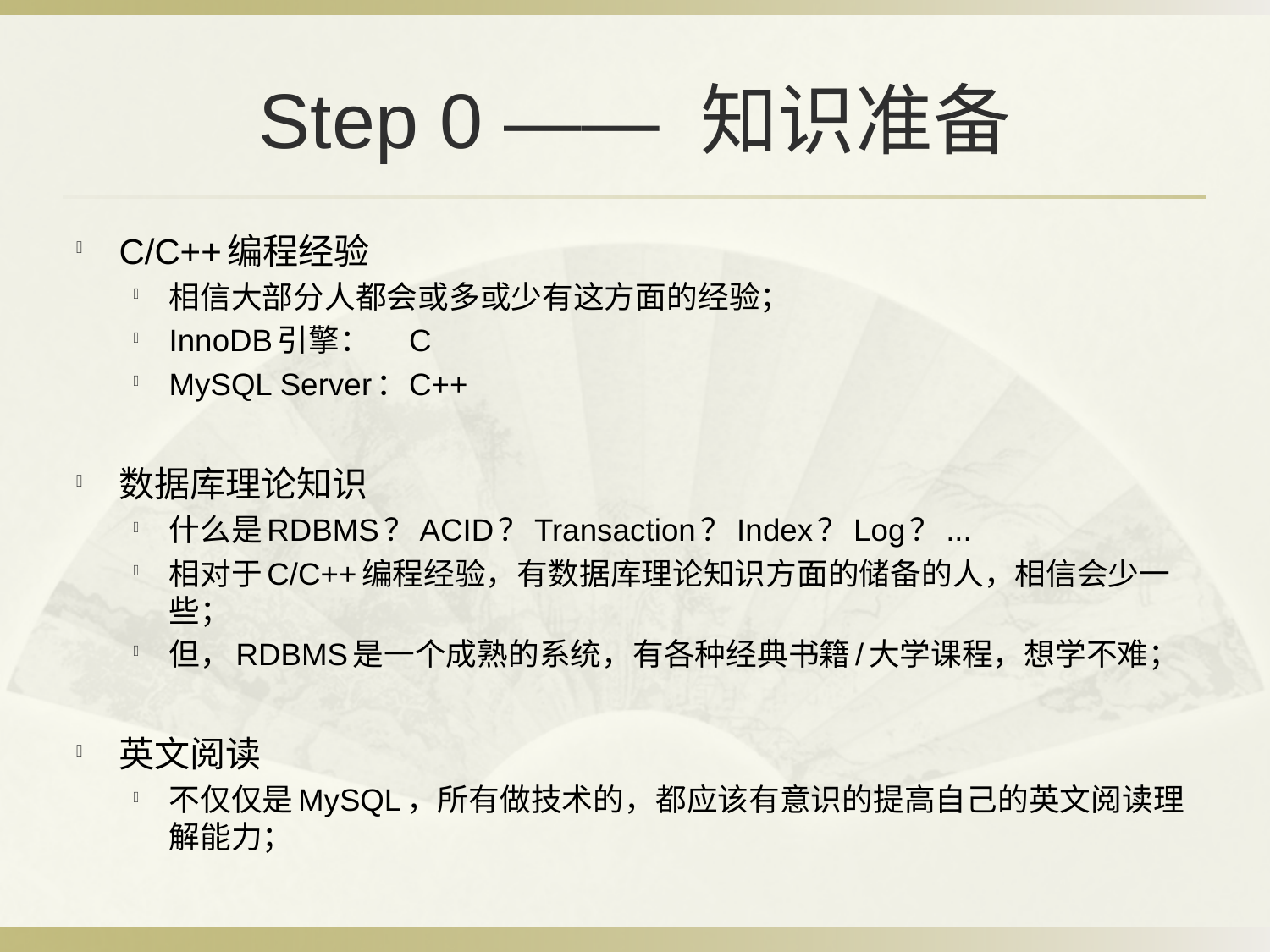

# Step 0 —— 知识准备
C/C++编程经验
相信大部分人都会或多或少有这方面的经验；
InnoDB引擎：	C
MySQL Server：	C++

数据库理论知识
什么是RDBMS？ACID？Transaction？Index？Log？...
相对于C/C++编程经验，有数据库理论知识方面的储备的人，相信会少一些；
但，RDBMS是一个成熟的系统，有各种经典书籍/大学课程，想学不难；

英文阅读
不仅仅是MySQL，所有做技术的，都应该有意识的提高自己的英文阅读理解能力；